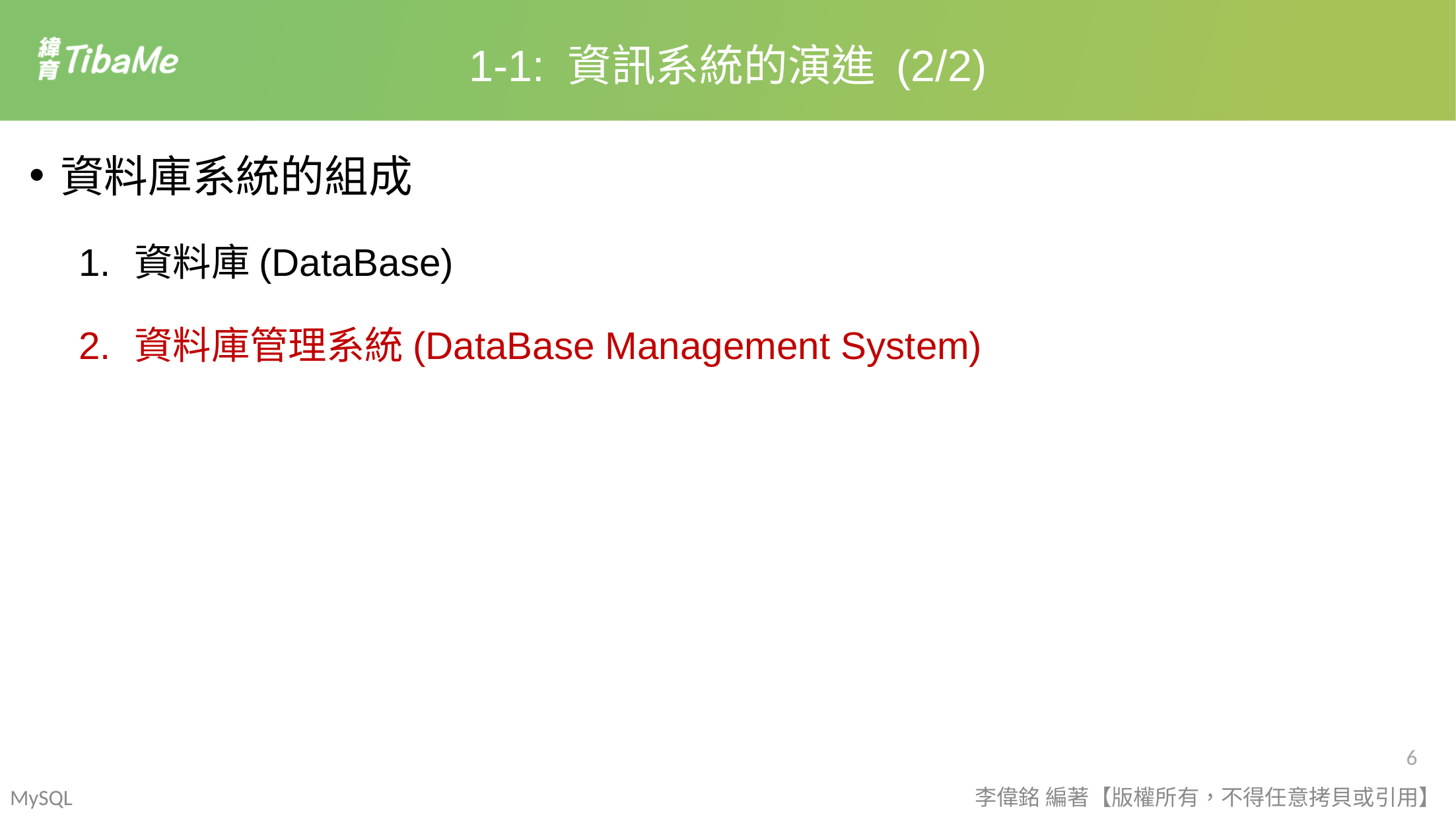

1-1: 資訊系統的演進 (2/2)
資料庫系統的組成
資料庫(DataBase)
資料庫管理系統(DataBase Management System)
MySQL
李偉銘 編著【版權所有，不得任意拷貝或引用】